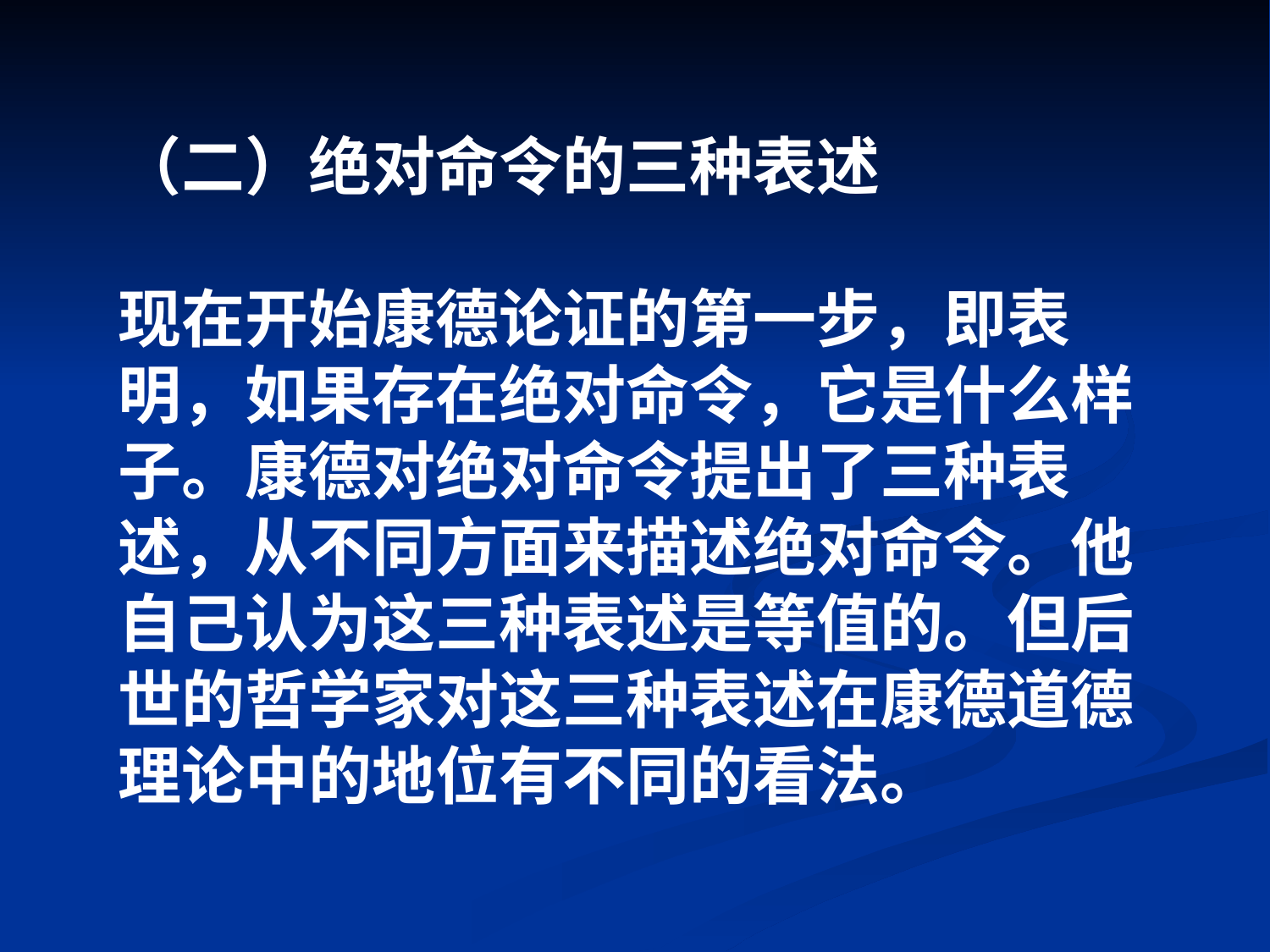

（二）绝对命令的三种表述

现在开始康德论证的第一步，即表明，如果存在绝对命令，它是什么样子。康德对绝对命令提出了三种表述，从不同方面来描述绝对命令。他自己认为这三种表述是等值的。但后世的哲学家对这三种表述在康德道德理论中的地位有不同的看法。